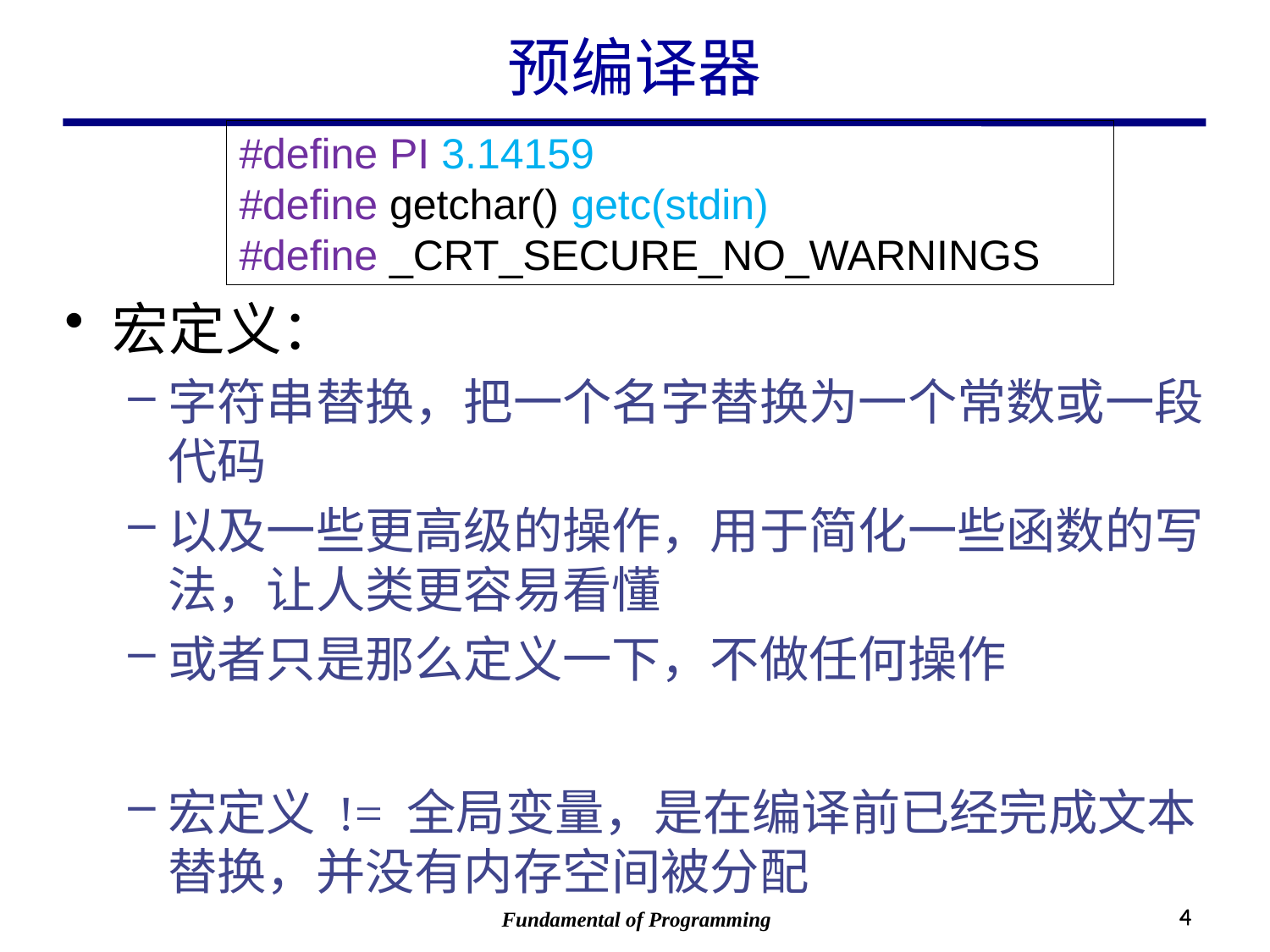

# 预编译器
#define PI 3.14159
#define getchar() getc(stdin)
#define _CRT_SECURE_NO_WARNINGS
宏定义：
字符串替换，把一个名字替换为一个常数或一段代码
以及一些更高级的操作，用于简化一些函数的写法，让人类更容易看懂
或者只是那么定义一下，不做任何操作

宏定义 != 全局变量，是在编译前已经完成文本替换，并没有内存空间被分配
Fundamental of Programming